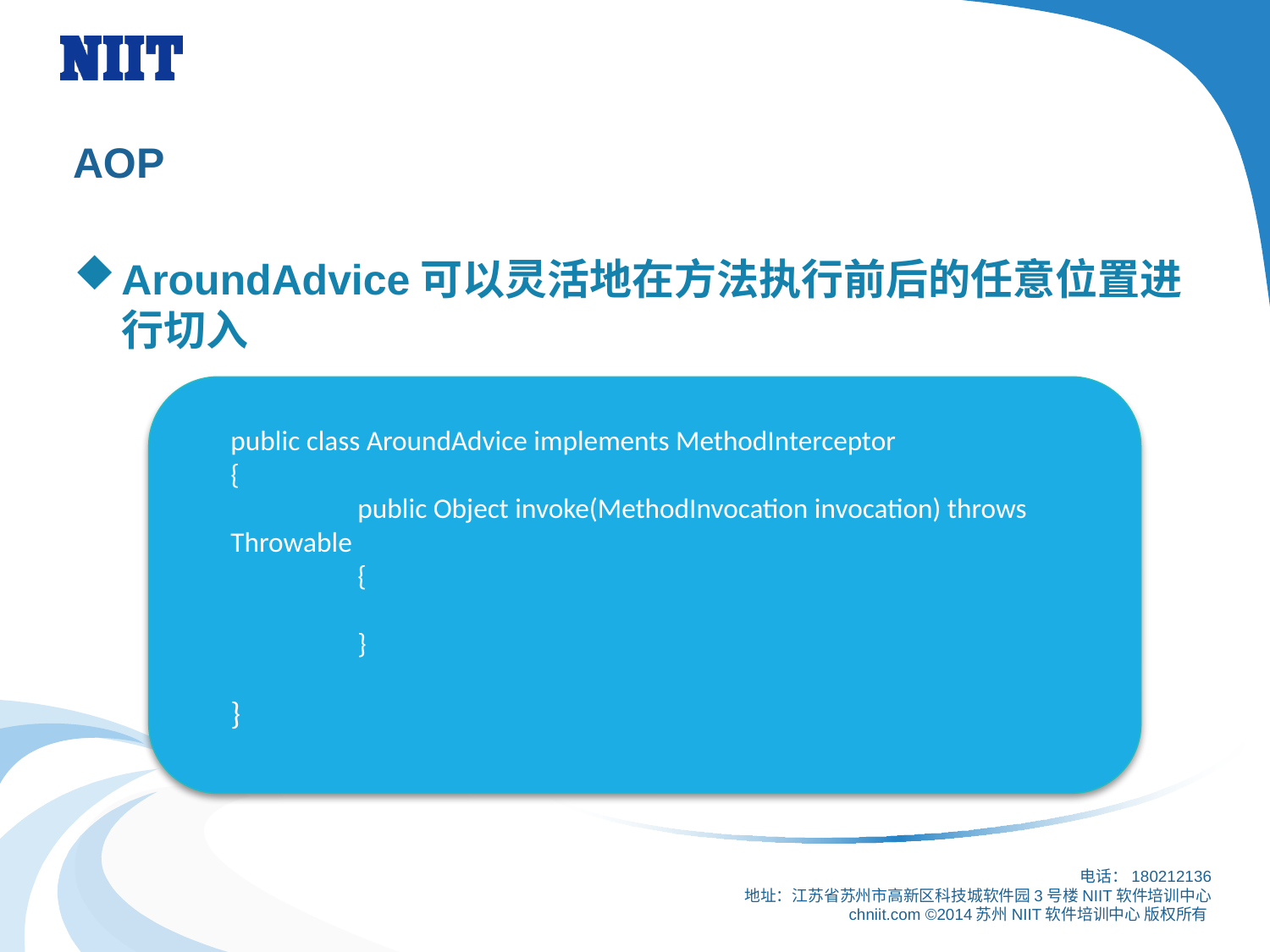

# AOP
AroundAdvice可以灵活地在方法执行前后的任意位置进行切入

public class AroundAdvice implements MethodInterceptor
{
	public Object invoke(MethodInvocation invocation) throws Throwable
	{

	}

}